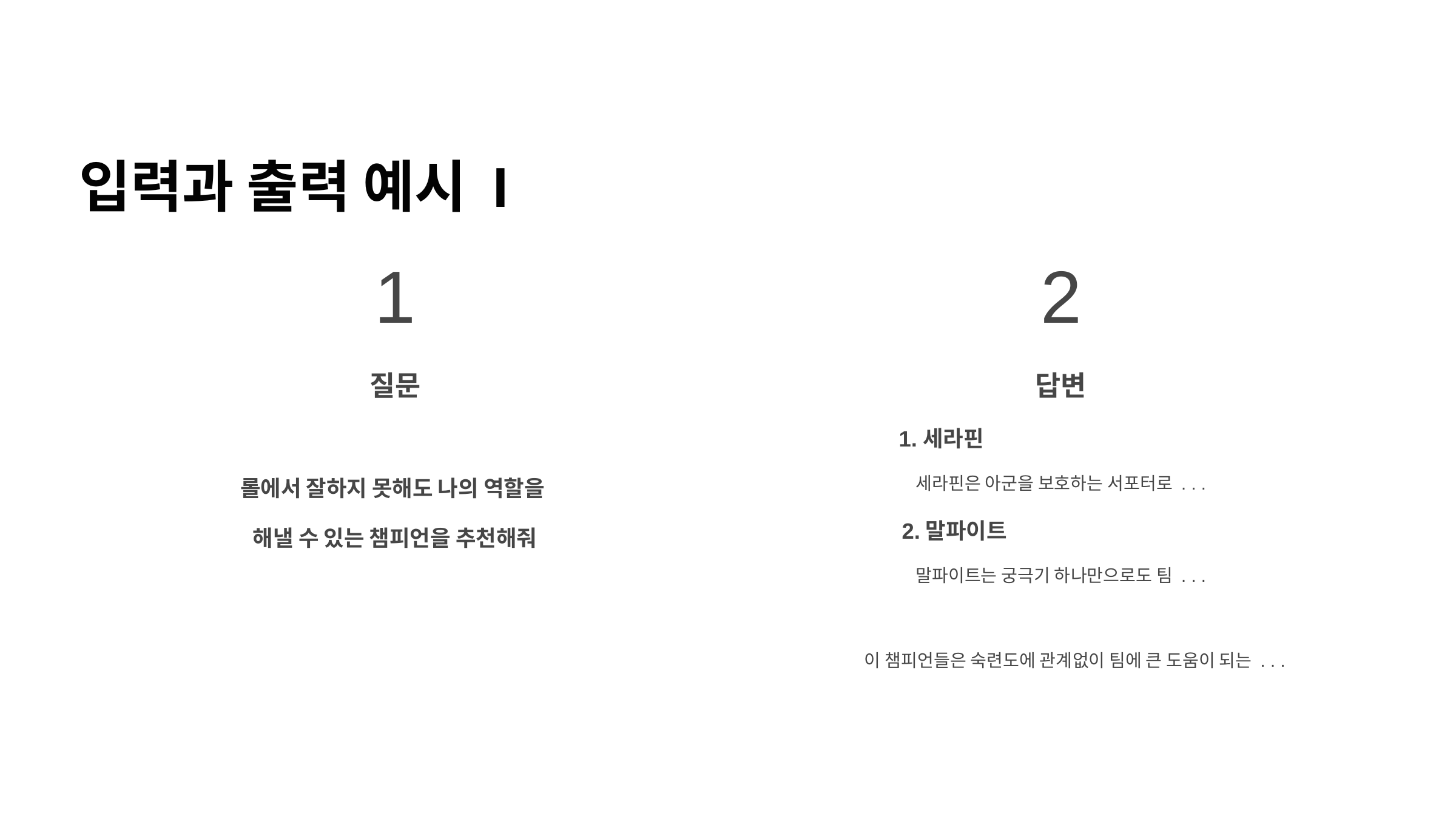

입력과 출력 예시 I
1
2
질문
답변

         1.세라핀
롤에서 잘하지 못해도 나의 역할을
세라핀은 아군을 보호하는 서포터로 . . .
          2.말파이트
해낼 수 있는 챔피언을 추천해줘
말파이트는 궁극기 하나만으로도 팀 . . .

      이 챔피언들은 숙련도에 관계없이 팀에 큰 도움이 되는 . . .